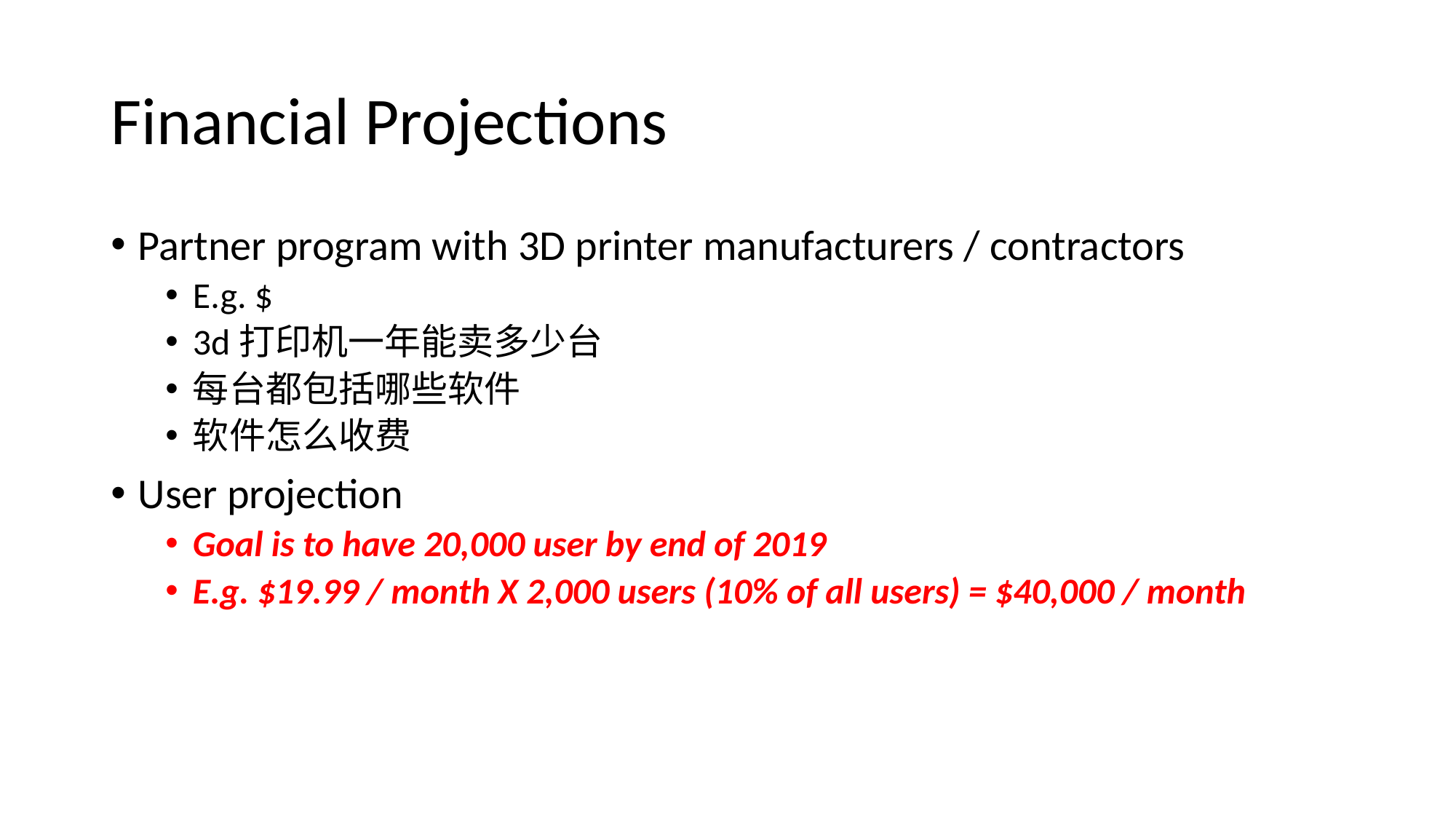

# Financial Projections
Partner program with 3D printer manufacturers / contractors
E.g. $
3d打印机一年能卖多少台
每台都包括哪些软件
软件怎么收费
User projection
Goal is to have 20,000 user by end of 2019
E.g. $19.99 / month X 2,000 users (10% of all users) = $40,000 / month